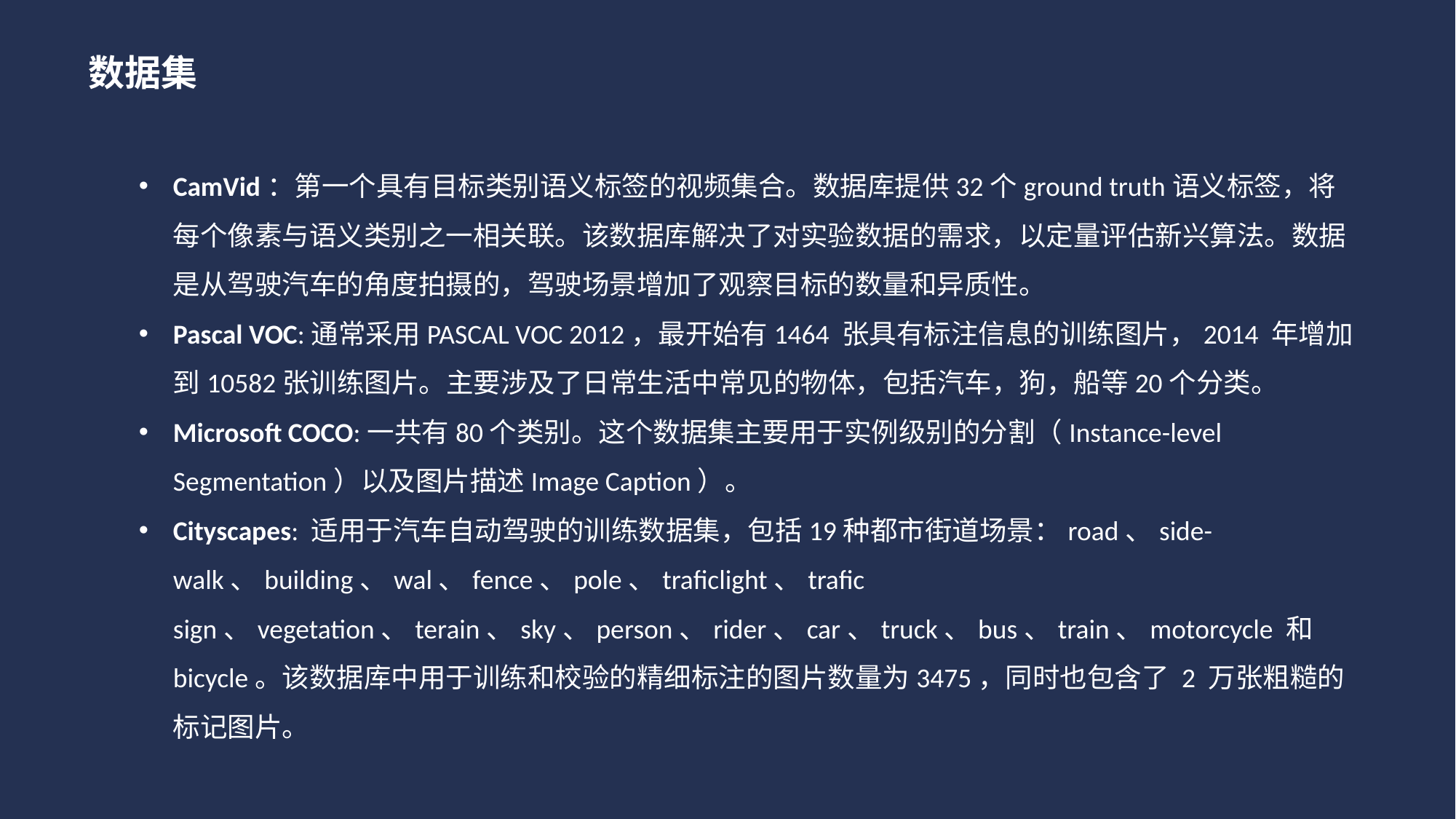

数据集
CamVid：第一个具有目标类别语义标签的视频集合。数据库提供32个ground truth语义标签，将每个像素与语义类别之一相关联。该数据库解决了对实验数据的需求，以定量评估新兴算法。数据是从驾驶汽车的角度拍摄的，驾驶场景增加了观察目标的数量和异质性。
Pascal VOC:通常采用PASCAL VOC 2012，最开始有1464 张具有标注信息的训练图片，2014 年增加到10582张训练图片。主要涉及了日常生活中常见的物体，包括汽车，狗，船等20个分类。
Microsoft COCO:一共有80个类别。这个数据集主要用于实例级别的分割（Instance-level Segmentation）以及图片描述Image Caption）。
Cityscapes: 适用于汽车自动驾驶的训练数据集，包括19种都市街道场景：road、side-walk、building、wal、fence、pole、traficlight、trafic　sign、vegetation、terain、sky、person、rider、car、truck、bus、train、motorcycle 和 bicycle。该数据库中用于训练和校验的精细标注的图片数量为3475，同时也包含了 2 万张粗糙的标记图片。